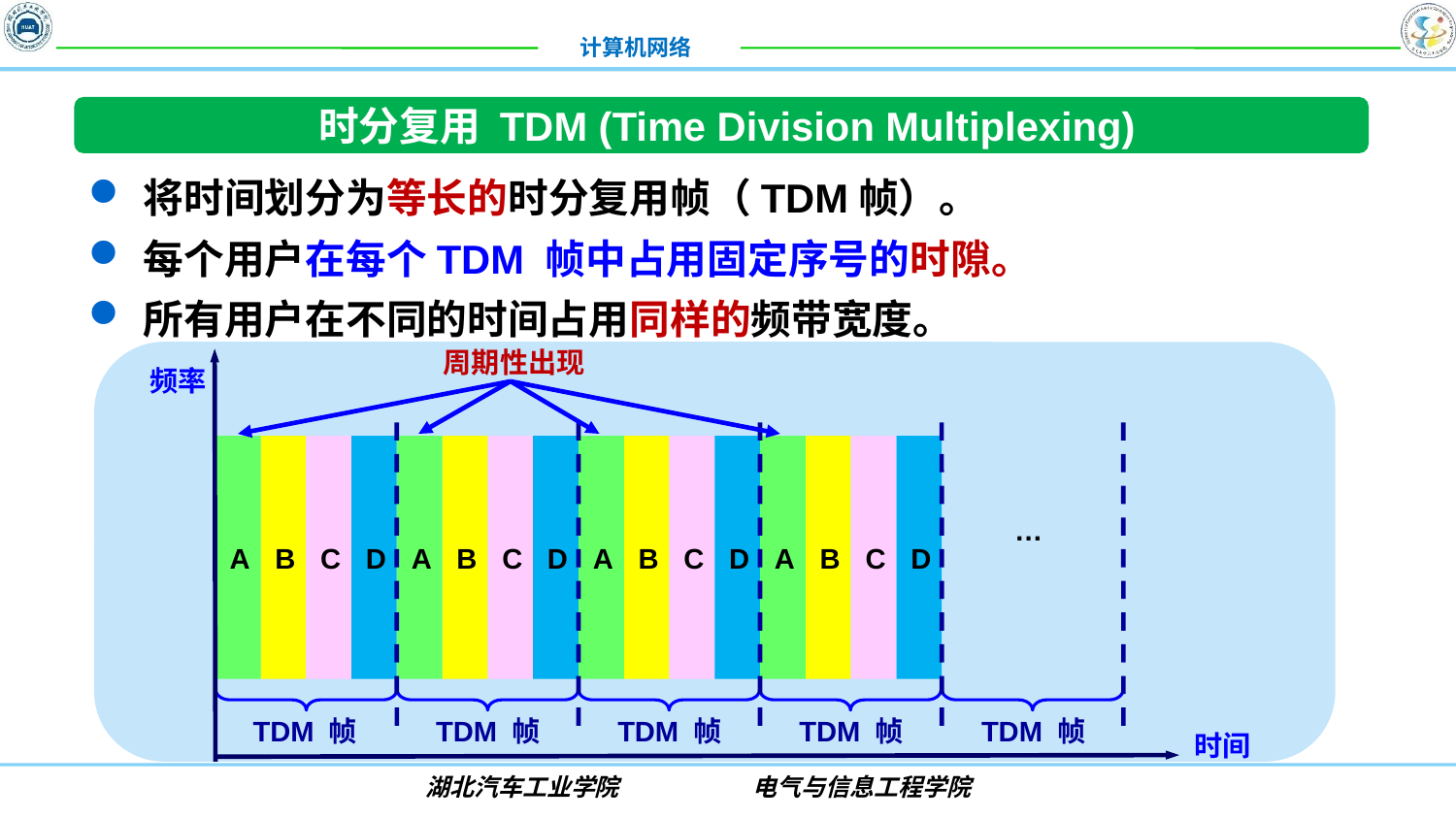

时分复用 TDM (Time Division Multiplexing)
将时间划分为等长的时分复用帧（TDM帧）。
每个用户在每个TDM 帧中占用固定序号的时隙。
所有用户在不同的时间占用同样的频带宽度。

周期性出现
频率

A
A
A
A
B
C
D
B
C
D
B
C
D
B
C
D
…

TDM 帧

TDM 帧

TDM 帧

TDM 帧

TDM 帧
时间